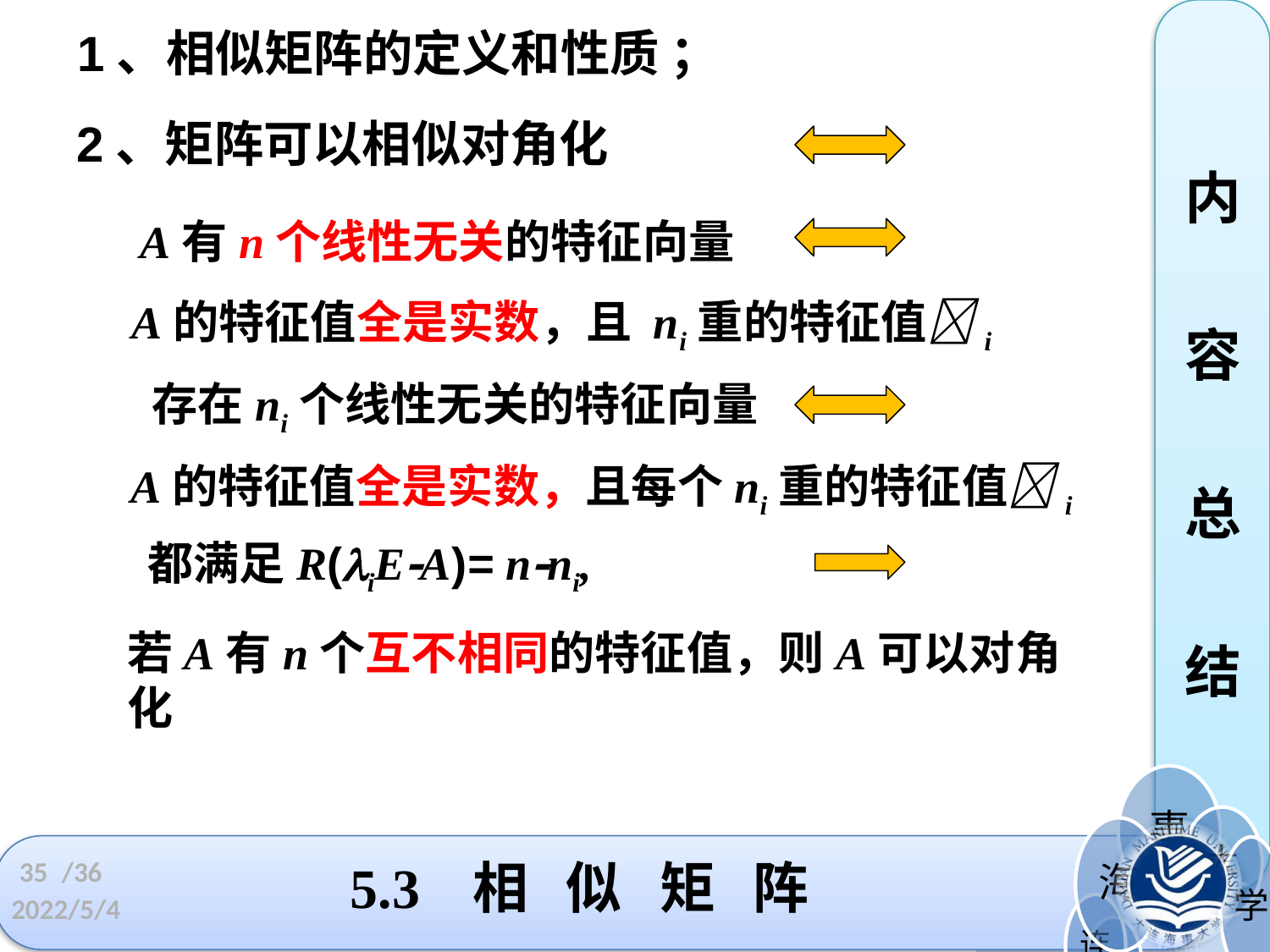

1、相似矩阵的定义和性质 ；

 内

容

总

结

2、矩阵可以相似对角化

 A有n个线性无关的特征向量

 A的特征值全是实数，且 ni重的特征值λi
存在ni个线性无关的特征向量

 A的特征值全是实数，且每个ni重的特征值λi
都满足R(λiE−A)= n−ni,

若A有n个互不相同的特征值，则A可以对角化
5.3   相   似   矩   阵
35
/36
2022/5/4